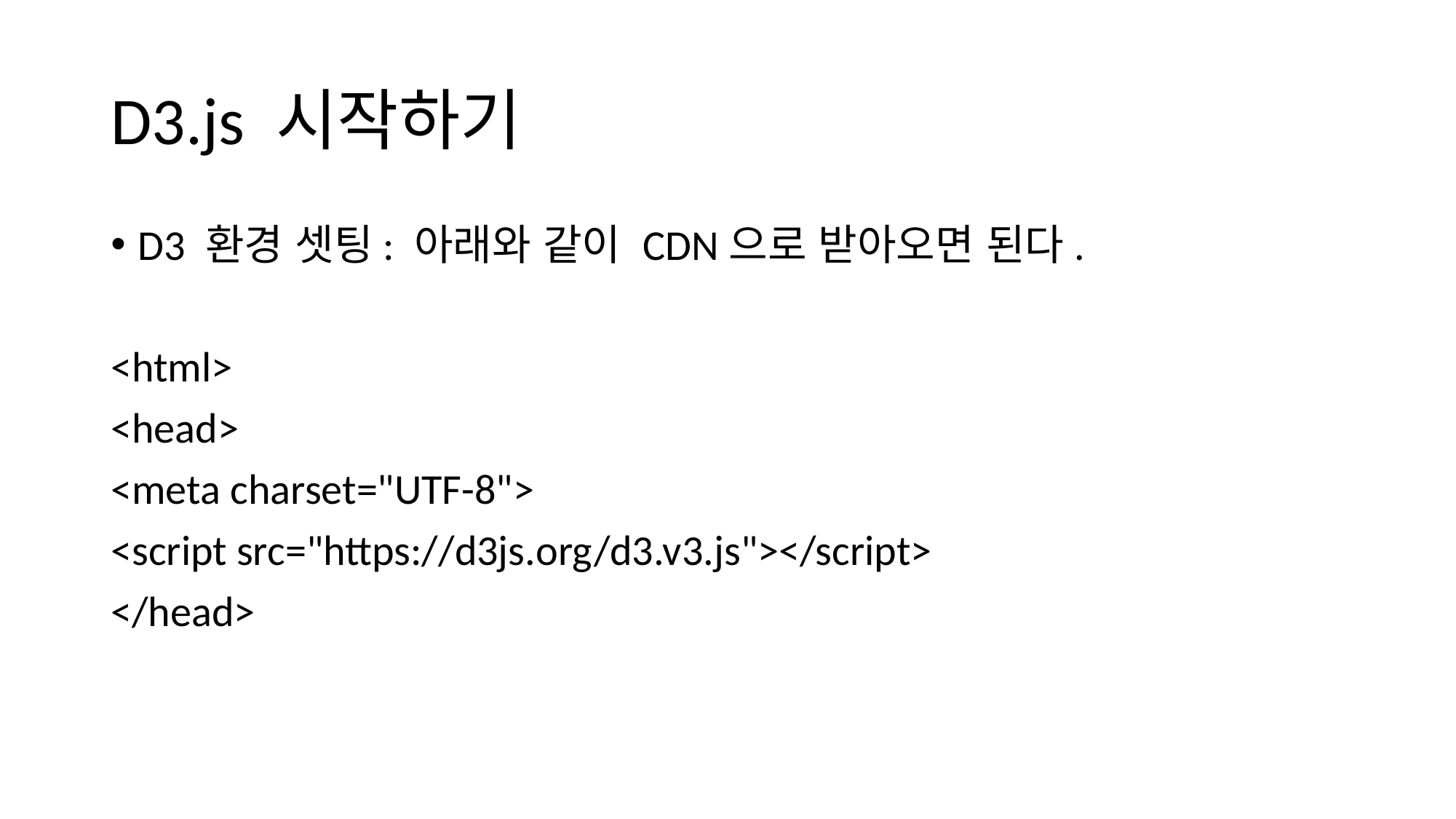

# D3.js 시작하기
D3 환경 셋팅: 아래와 같이 CDN으로 받아오면 된다.

<html>
<head>
<meta charset="UTF-8">
<script src="https://d3js.org/d3.v3.js"></script>
</head>